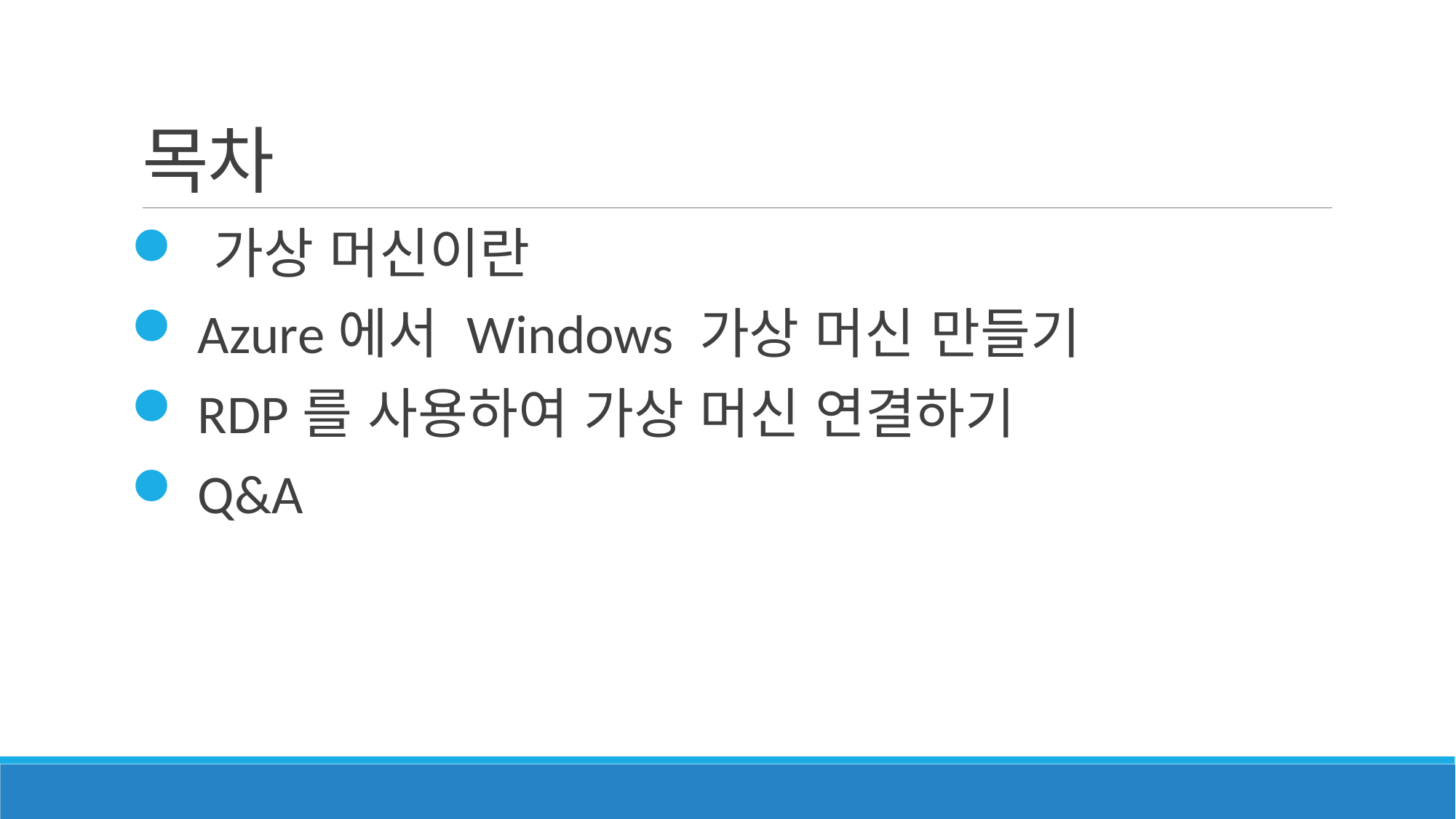

# 목차
 가상 머신이란
 Azure에서 Windows 가상 머신 만들기
 RDP를 사용하여 가상 머신 연결하기
 Q&A